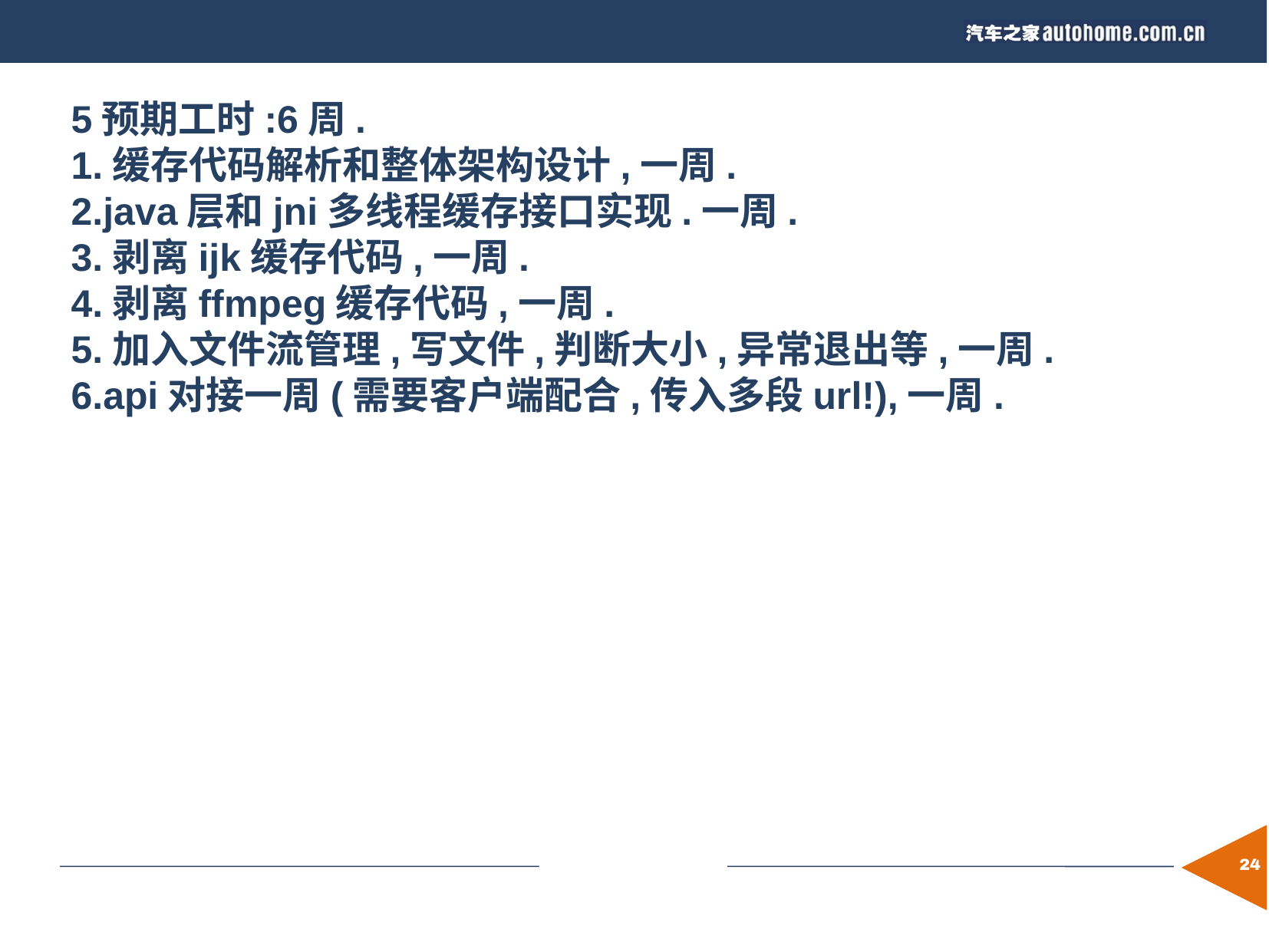

5预期工时:6周.
1.缓存代码解析和整体架构设计,一周.
2.java层和jni多线程缓存接口实现.一周.
3.剥离ijk缓存代码,一周.
4.剥离ffmpeg缓存代码,一周.
5.加入文件流管理,写文件,判断大小,异常退出等,一周.
6.api对接一周(需要客户端配合,传入多段url!),一周.
24